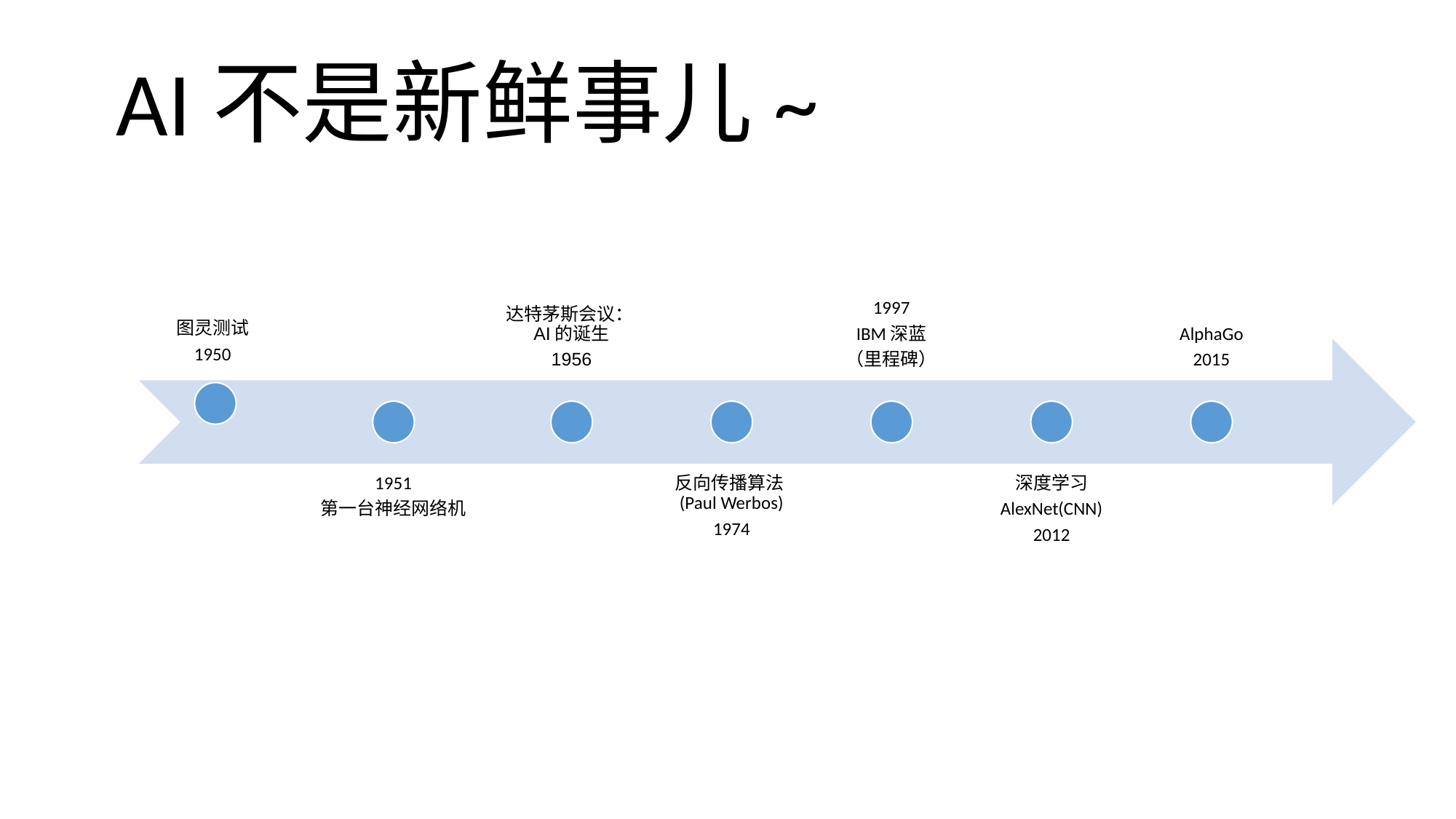

# AI不是新鲜事儿~

图灵测试
1950
1951
第一台神经网络机
达特茅斯会议：AI的诞生
1956
反向传播算法(Paul Werbos)
1974
1997
IBM深蓝
（里程碑）
深度学习
AlexNet(CNN)
2012
AlphaGo
2015